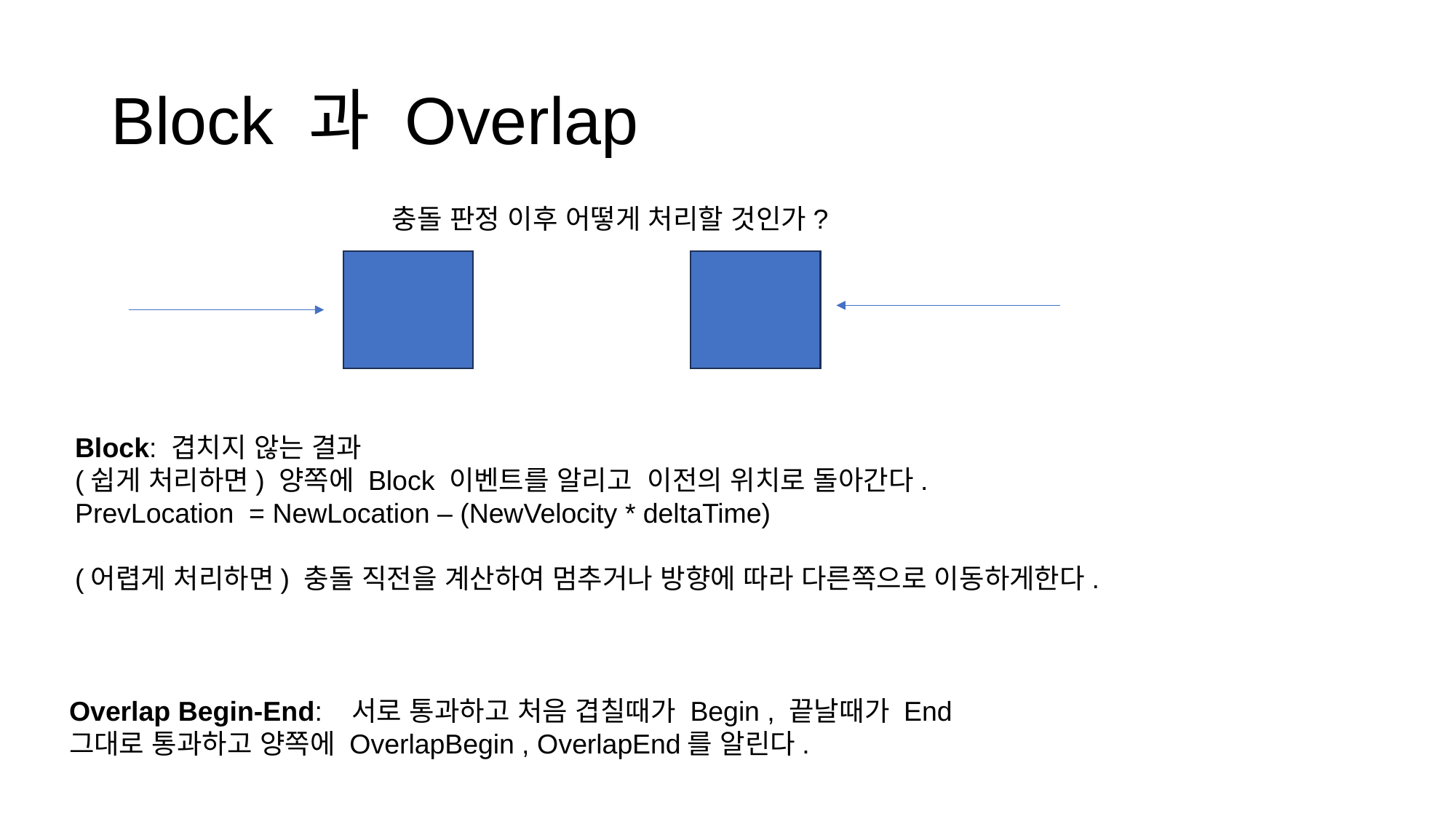

# Block 과 Overlap
충돌 판정 이후 어떻게 처리할 것인가?

Block: 겹치지 않는 결과
(쉽게 처리하면) 양쪽에 Block 이벤트를 알리고  이전의 위치로 돌아간다.
PrevLocation  = NewLocation – (NewVelocity * deltaTime)

(어렵게 처리하면) 충돌 직전을 계산하여 멈추거나 방향에 따라 다른쪽으로 이동하게한다.
Overlap Begin-End:   서로 통과하고 처음 겹칠때가 Begin , 끝날때가 End
그대로 통과하고 양쪽에 OverlapBegin , OverlapEnd를 알린다.